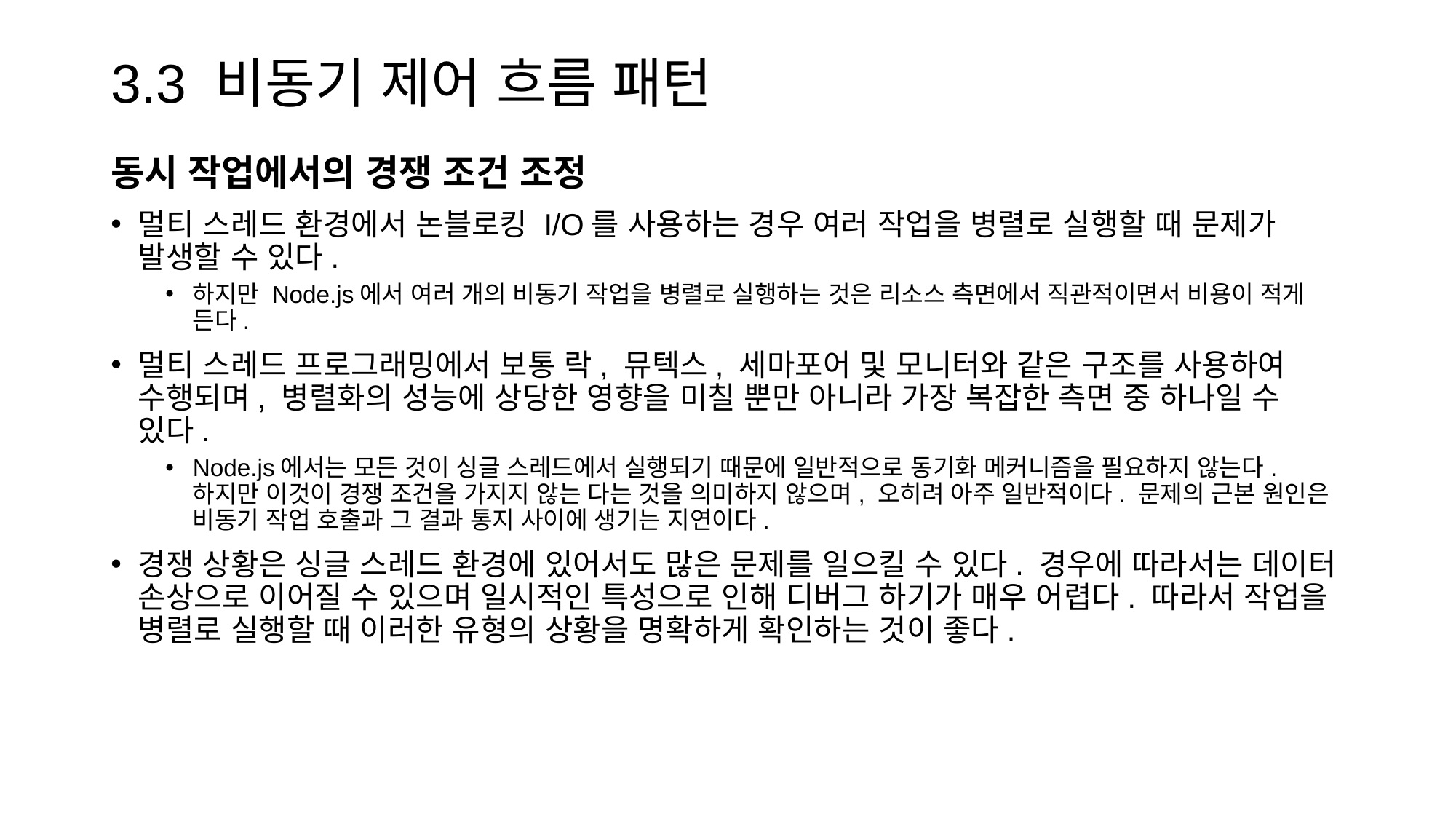

# 3.3 비동기 제어 흐름 패턴
동시 작업에서의 경쟁 조건 조정
멀티 스레드 환경에서 논블로킹 I/O를 사용하는 경우 여러 작업을 병렬로 실행할 때 문제가 발생할 수 있다.
하지만 Node.js에서 여러 개의 비동기 작업을 병렬로 실행하는 것은 리소스 측면에서 직관적이면서 비용이 적게 든다.
멀티 스레드 프로그래밍에서 보통 락, 뮤텍스, 세마포어 및 모니터와 같은 구조를 사용하여 수행되며, 병렬화의 성능에 상당한 영향을 미칠 뿐만 아니라 가장 복잡한 측면 중 하나일 수 있다.
Node.js에서는 모든 것이 싱글 스레드에서 실행되기 때문에 일반적으로 동기화 메커니즘을 필요하지 않는다. 하지만 이것이 경쟁 조건을 가지지 않는 다는 것을 의미하지 않으며, 오히려 아주 일반적이다. 문제의 근본 원인은 비동기 작업 호출과 그 결과 통지 사이에 생기는 지연이다.
경쟁 상황은 싱글 스레드 환경에 있어서도 많은 문제를 일으킬 수 있다. 경우에 따라서는 데이터 손상으로 이어질 수 있으며 일시적인 특성으로 인해 디버그 하기가 매우 어렵다. 따라서 작업을 병렬로 실행할 때 이러한 유형의 상황을 명확하게 확인하는 것이 좋다.